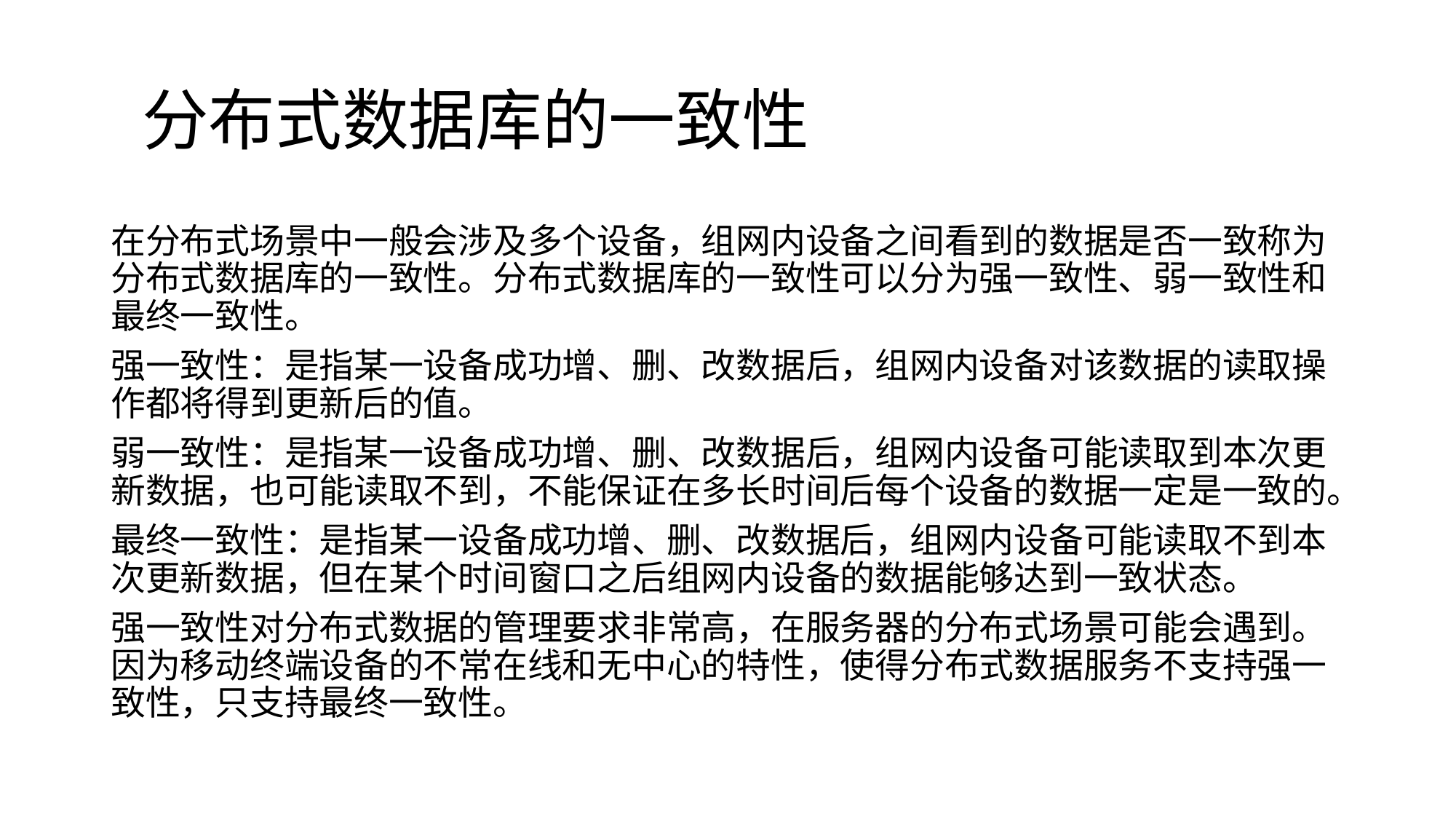

# 分布式数据库的一致性
在分布式场景中一般会涉及多个设备，组网内设备之间看到的数据是否一致称为分布式数据库的一致性。分布式数据库的一致性可以分为强一致性、弱一致性和最终一致性。
强一致性：是指某一设备成功增、删、改数据后，组网内设备对该数据的读取操作都将得到更新后的值。
弱一致性：是指某一设备成功增、删、改数据后，组网内设备可能读取到本次更新数据，也可能读取不到，不能保证在多长时间后每个设备的数据一定是一致的。
最终一致性：是指某一设备成功增、删、改数据后，组网内设备可能读取不到本次更新数据，但在某个时间窗口之后组网内设备的数据能够达到一致状态。
强一致性对分布式数据的管理要求非常高，在服务器的分布式场景可能会遇到。因为移动终端设备的不常在线和无中心的特性，使得分布式数据服务不支持强一致性，只支持最终一致性。